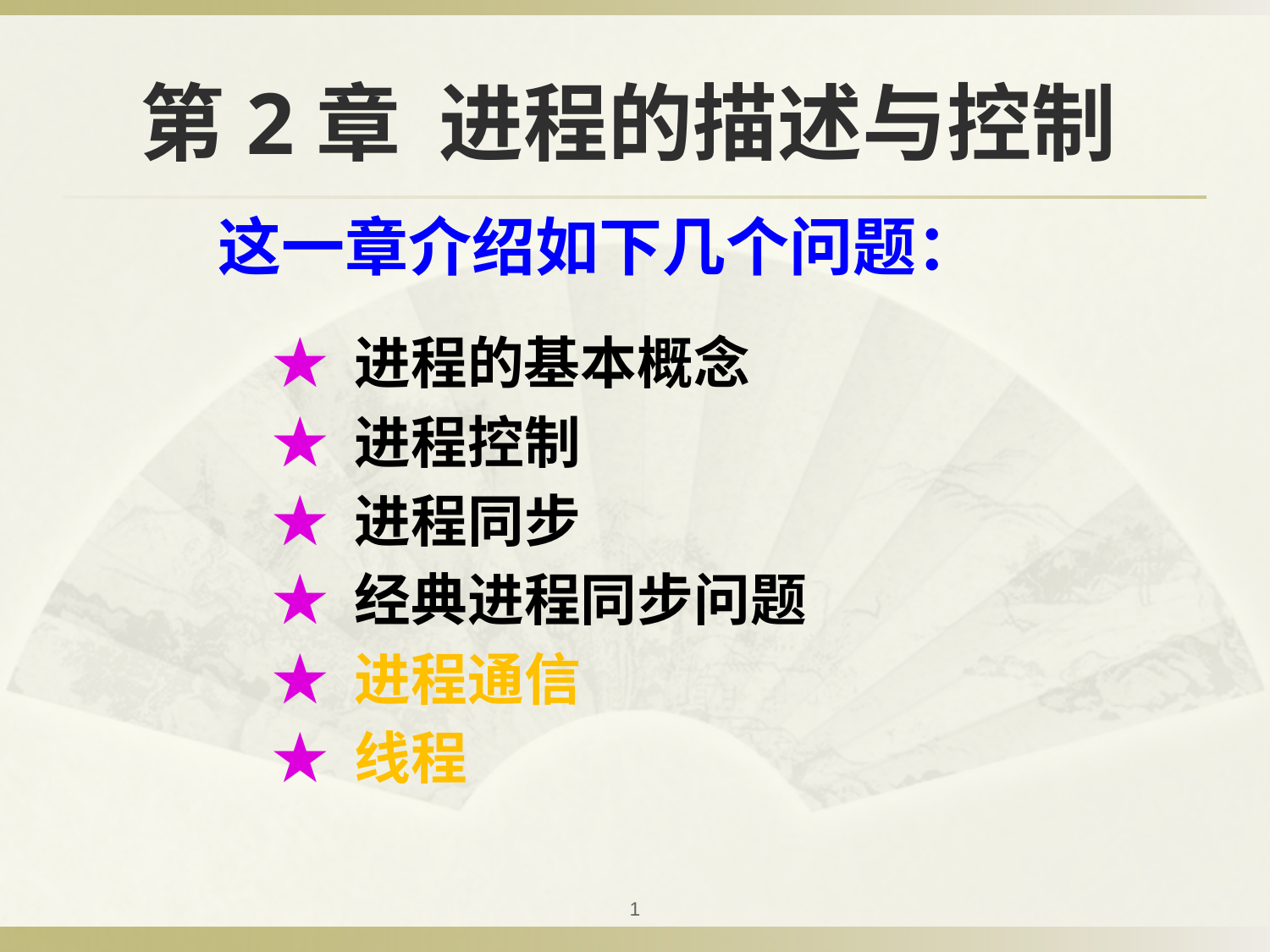

# 第2章  进程的描述与控制
这一章介绍如下几个问题：
★ 进程的基本概念
★ 进程控制
★ 进程同步
★ 经典进程同步问题
★ 进程通信
★ 线程
1